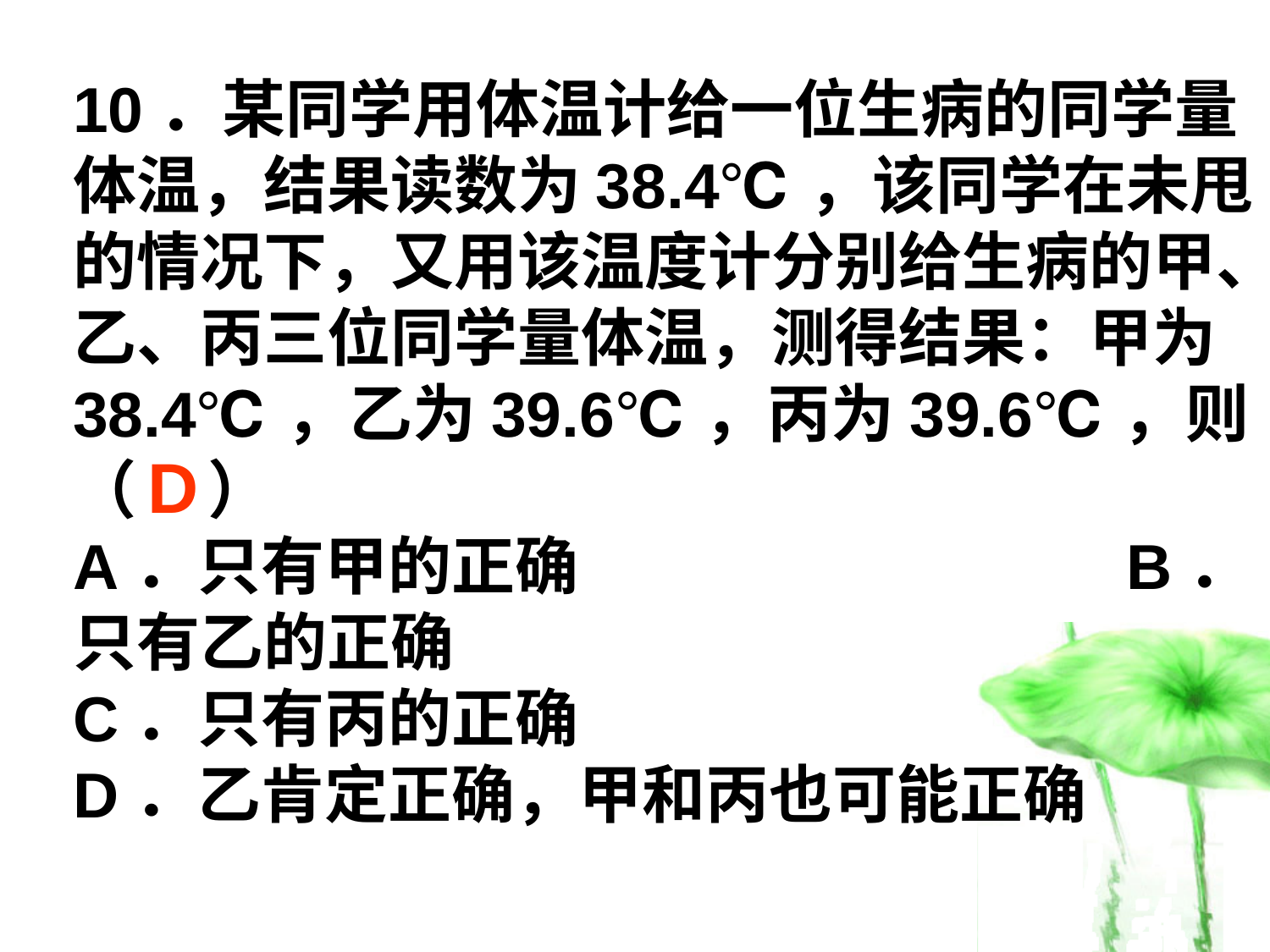

10．某同学用体温计给一位生病的同学量体温，结果读数为38.4℃，该同学在未甩的情况下，又用该温度计分别给生病的甲、乙、丙三位同学量体温，测得结果：甲为38.4℃，乙为39.6℃，丙为39.6℃，则（     ）
A．只有甲的正确                                     B．只有乙的正确
C．只有丙的正确
D．乙肯定正确，甲和丙也可能正确
D